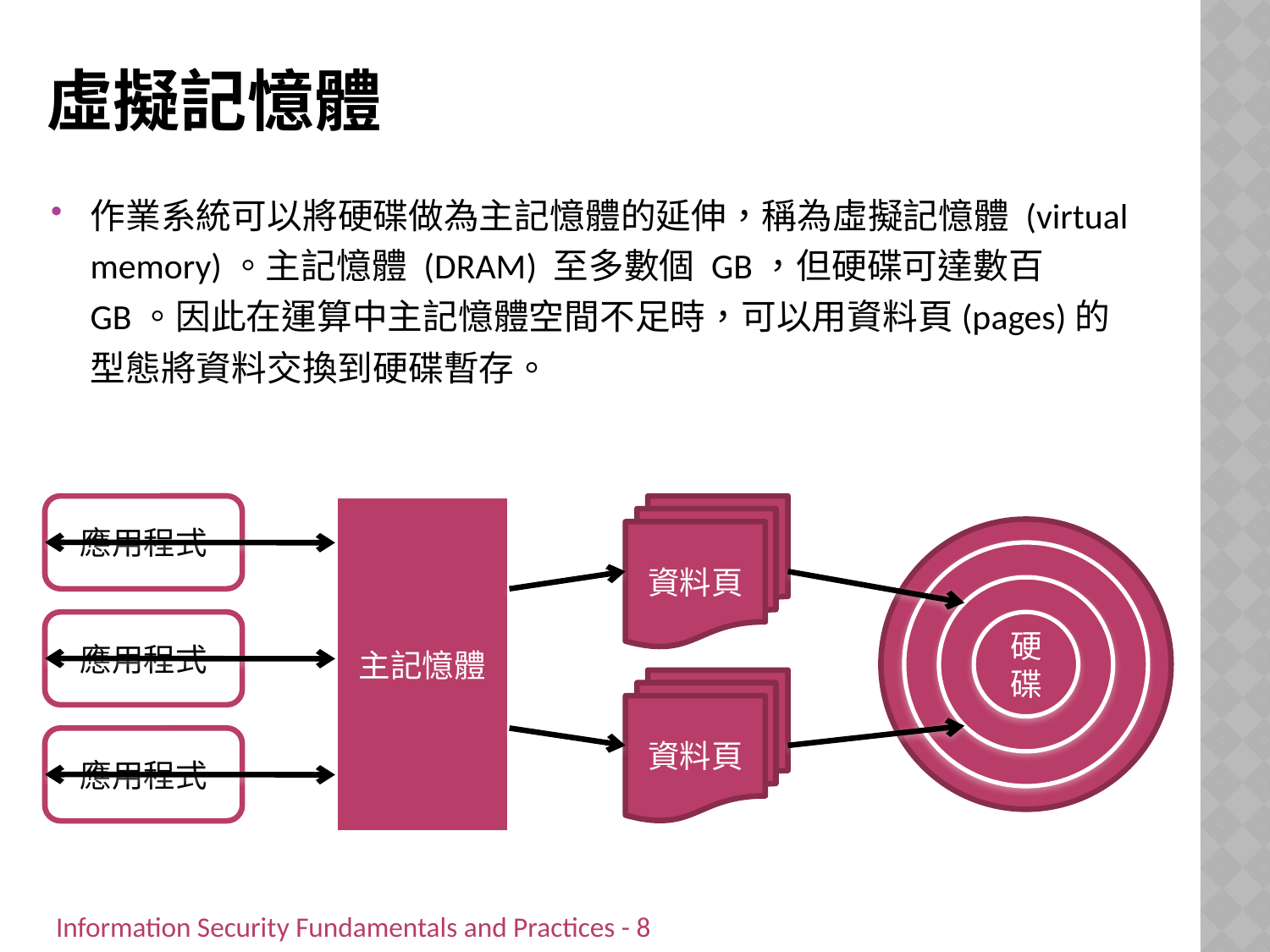

# 虛擬記憶體
作業系統可以將硬碟做為主記憶體的延伸，稱為虛擬記憶體 (virtual memory)。主記憶體 (DRAM) 至多數個 GB，但硬碟可達數百 GB。因此在運算中主記憶體空間不足時，可以用資料頁(pages)的型態將資料交換到硬碟暫存。

應用程式
主記憶體
資料頁

應用程式
硬碟
資料頁
應用程式